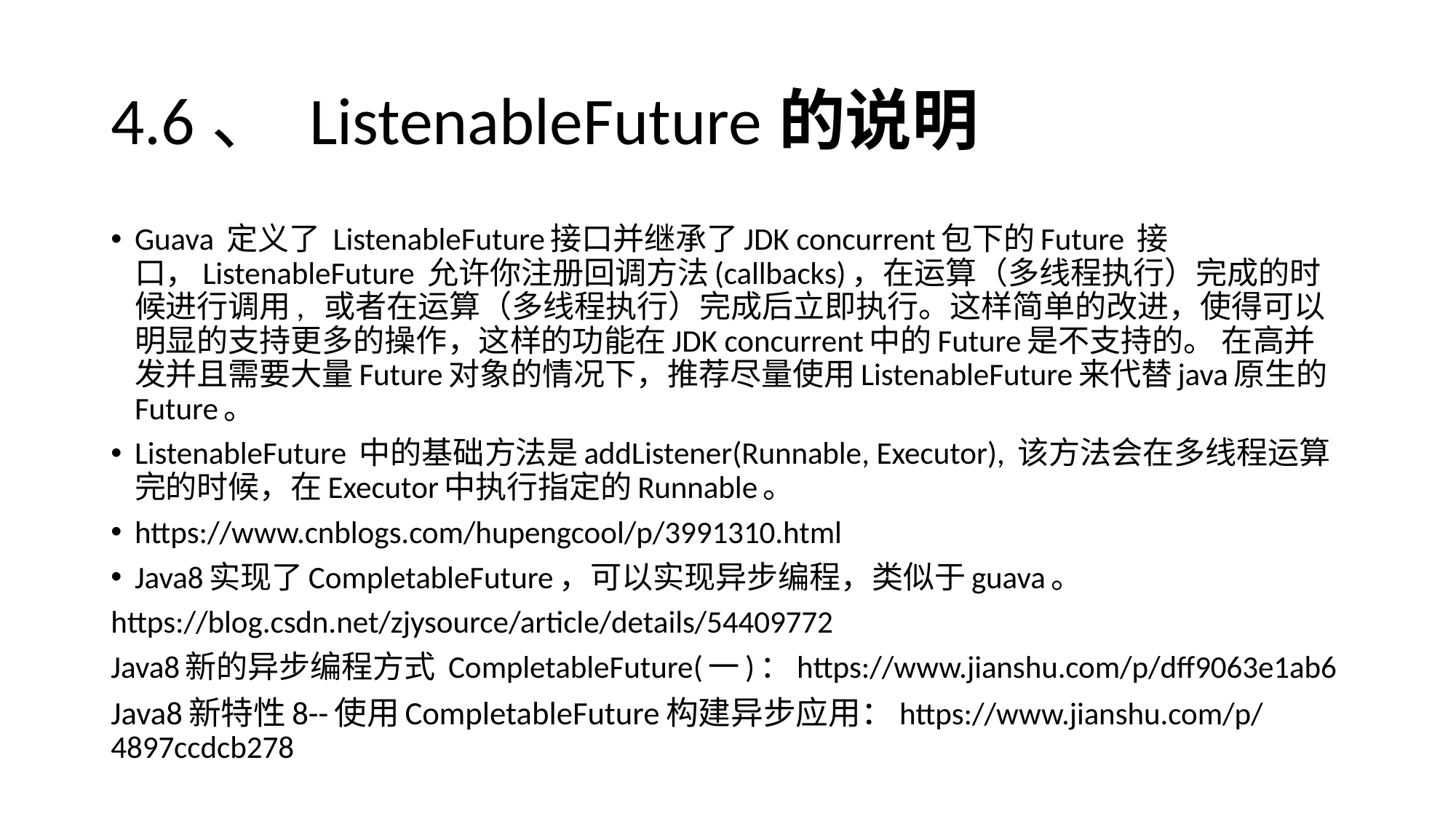

# 4.6、 ListenableFuture的说明
Guava 定义了 ListenableFuture接口并继承了JDK concurrent包下的Future 接口，ListenableFuture 允许你注册回调方法(callbacks)，在运算（多线程执行）完成的时候进行调用,  或者在运算（多线程执行）完成后立即执行。这样简单的改进，使得可以明显的支持更多的操作，这样的功能在JDK concurrent中的Future是不支持的。 在高并发并且需要大量Future对象的情况下，推荐尽量使用ListenableFuture来代替java原生的Future。
ListenableFuture 中的基础方法是addListener(Runnable, Executor), 该方法会在多线程运算完的时候，在Executor中执行指定的Runnable。
https://www.cnblogs.com/hupengcool/p/3991310.html
Java8实现了CompletableFuture，可以实现异步编程，类似于guava。
https://blog.csdn.net/zjysource/article/details/54409772
Java8新的异步编程方式 CompletableFuture(一)：https://www.jianshu.com/p/dff9063e1ab6
Java8新特性8--使用CompletableFuture构建异步应用：https://www.jianshu.com/p/4897ccdcb278